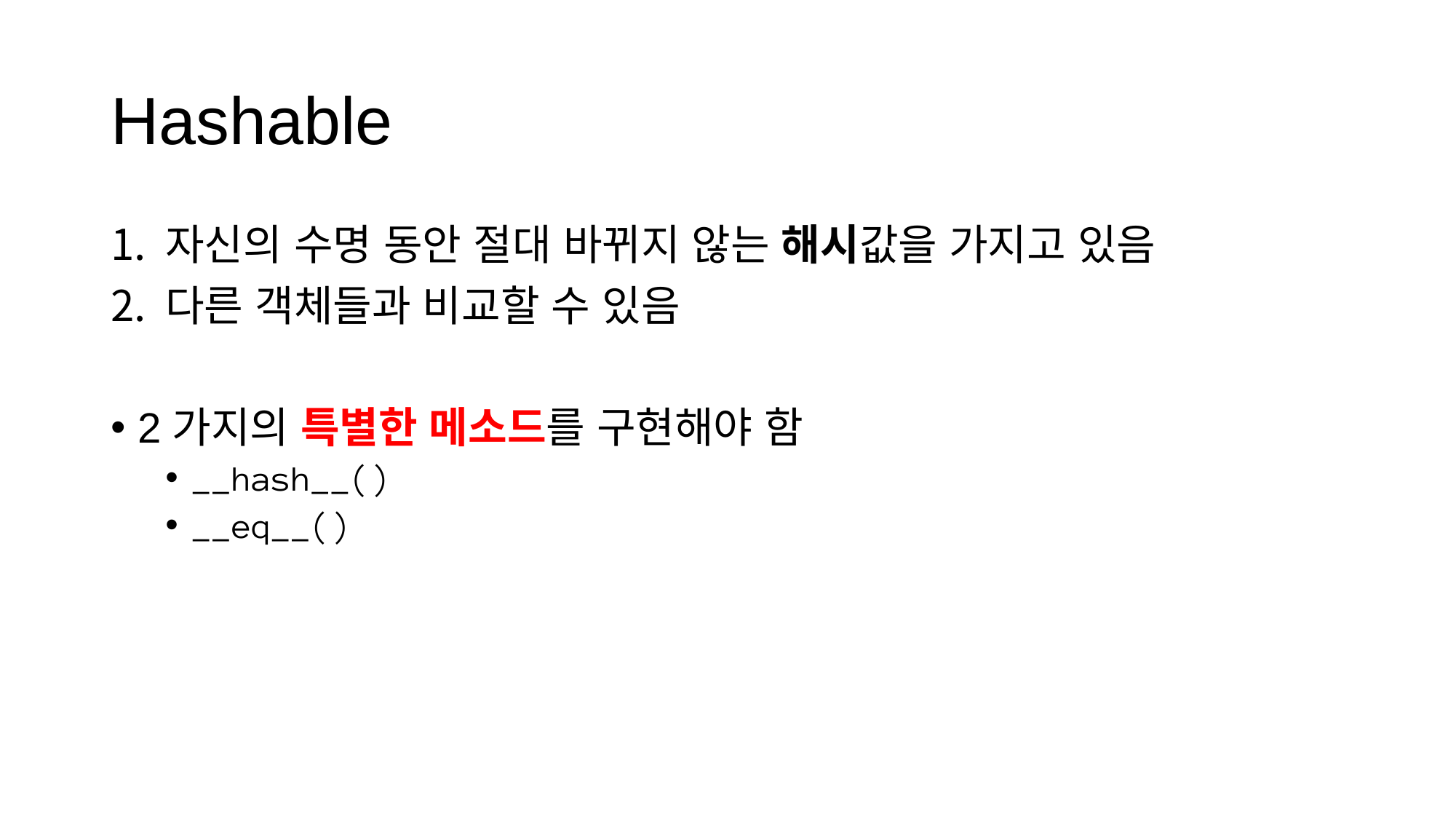

# Hashable
자신의 수명 동안 절대 바뀌지 않는 해시값을 가지고 있음
다른 객체들과 비교할 수 있음

2가지의 특별한 메소드를 구현해야 함
__hash__()
__eq__()